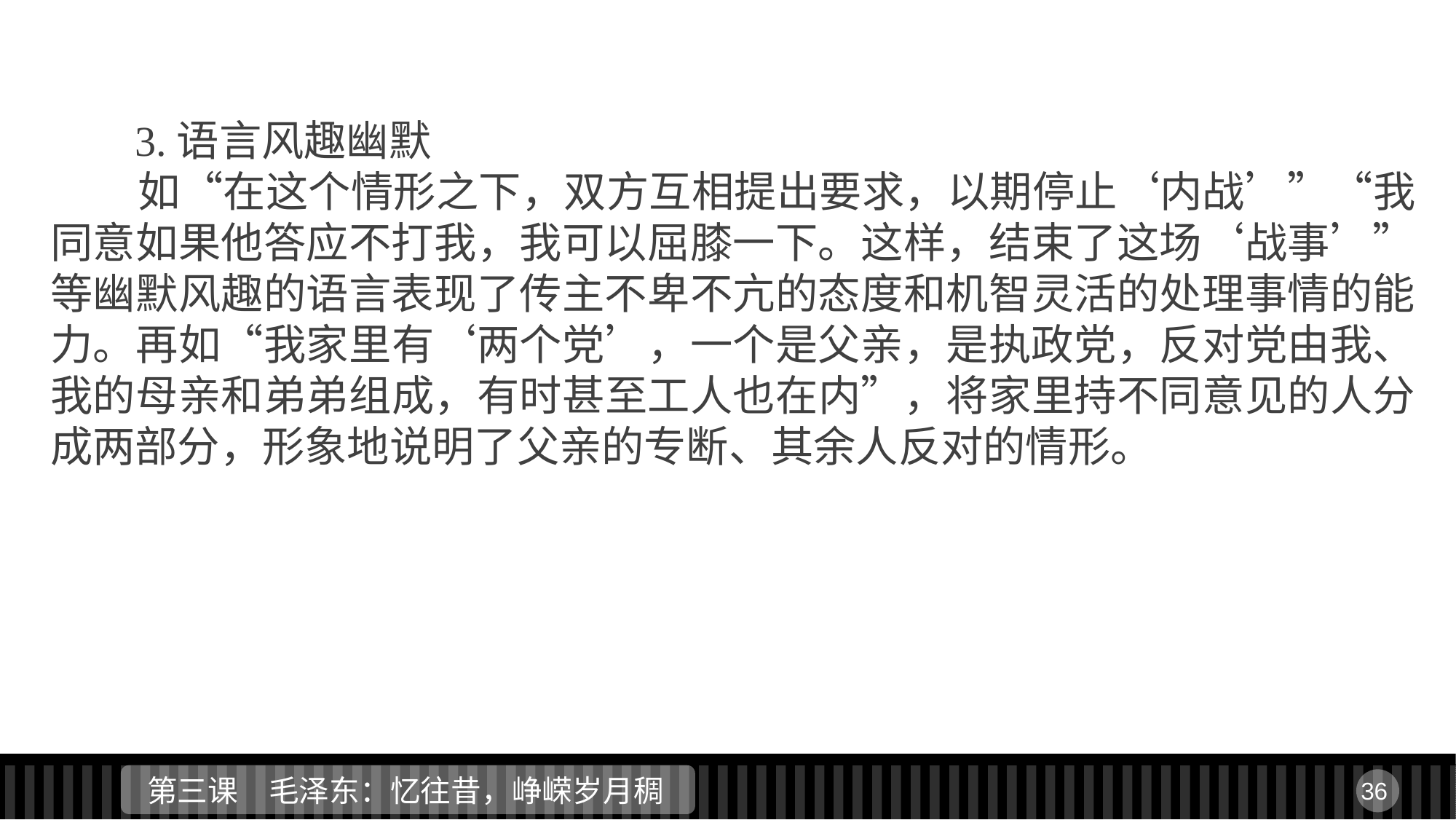

3.语言风趣幽默
        如“在这个情形之下，双方互相提出要求，以期停止‘内战’”“我同意如果他答应不打我，我可以屈膝一下。这样，结束了这场‘战事’”等幽默风趣的语言表现了传主不卑不亢的态度和机智灵活的处理事情的能力。再如“我家里有‘两个党’，一个是父亲，是执政党，反对党由我、我的母亲和弟弟组成，有时甚至工人也在内”，将家里持不同意见的人分成两部分，形象地说明了父亲的专断、其余人反对的情形。